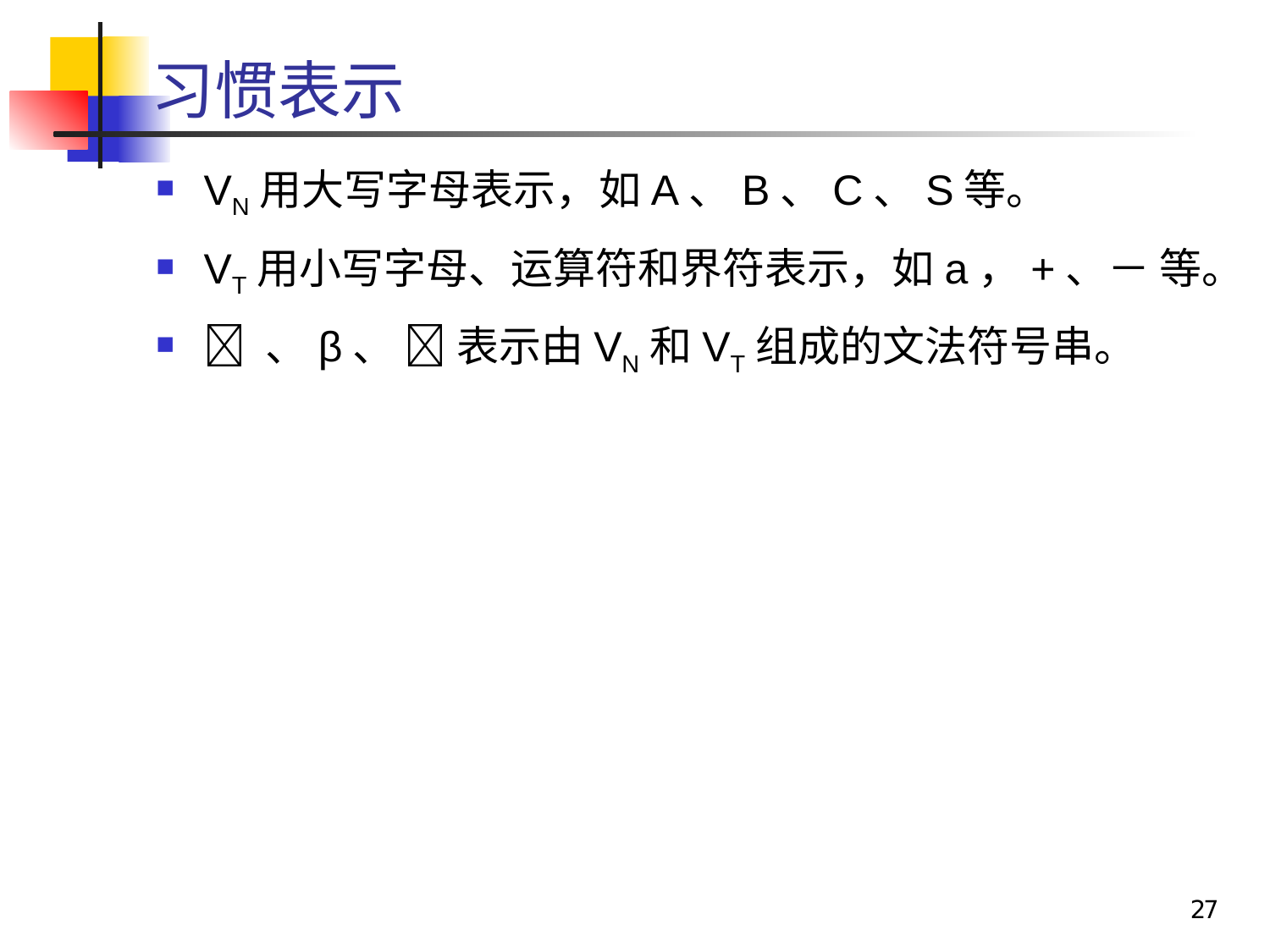

# 习惯表示
VN用大写字母表示，如A、B、C、S等。
VT用小写字母、运算符和界符表示，如a，+、－ 等。
α 、β、 γ 表示由VN和VT组成的文法符号串。

27